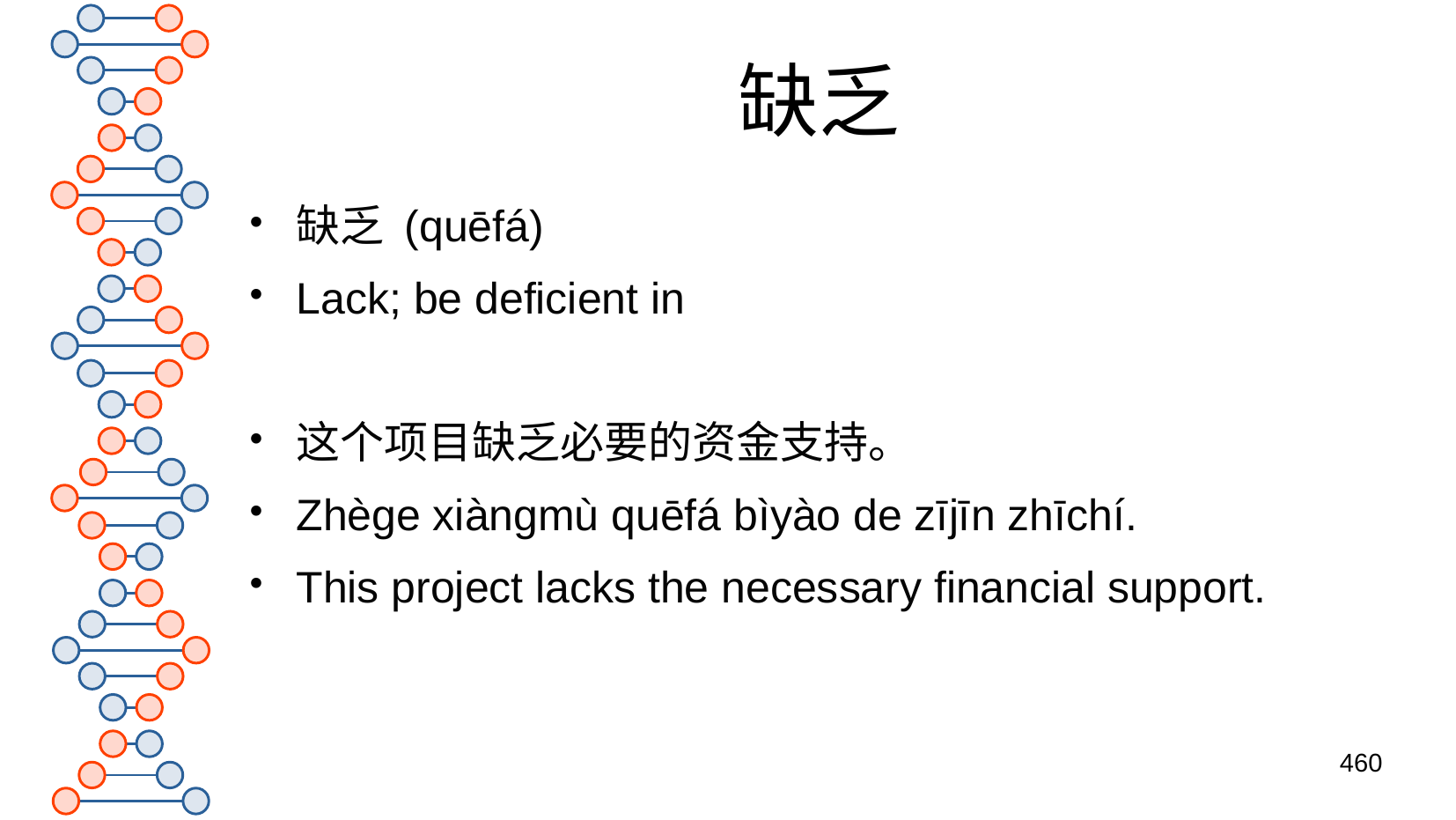

# 缺乏
缺乏 (quēfá)
Lack; be deficient in

这个项目缺乏必要的资金支持。
Zhège xiàngmù quēfá bìyào de zījīn zhīchí.
This project lacks the necessary financial support.

460